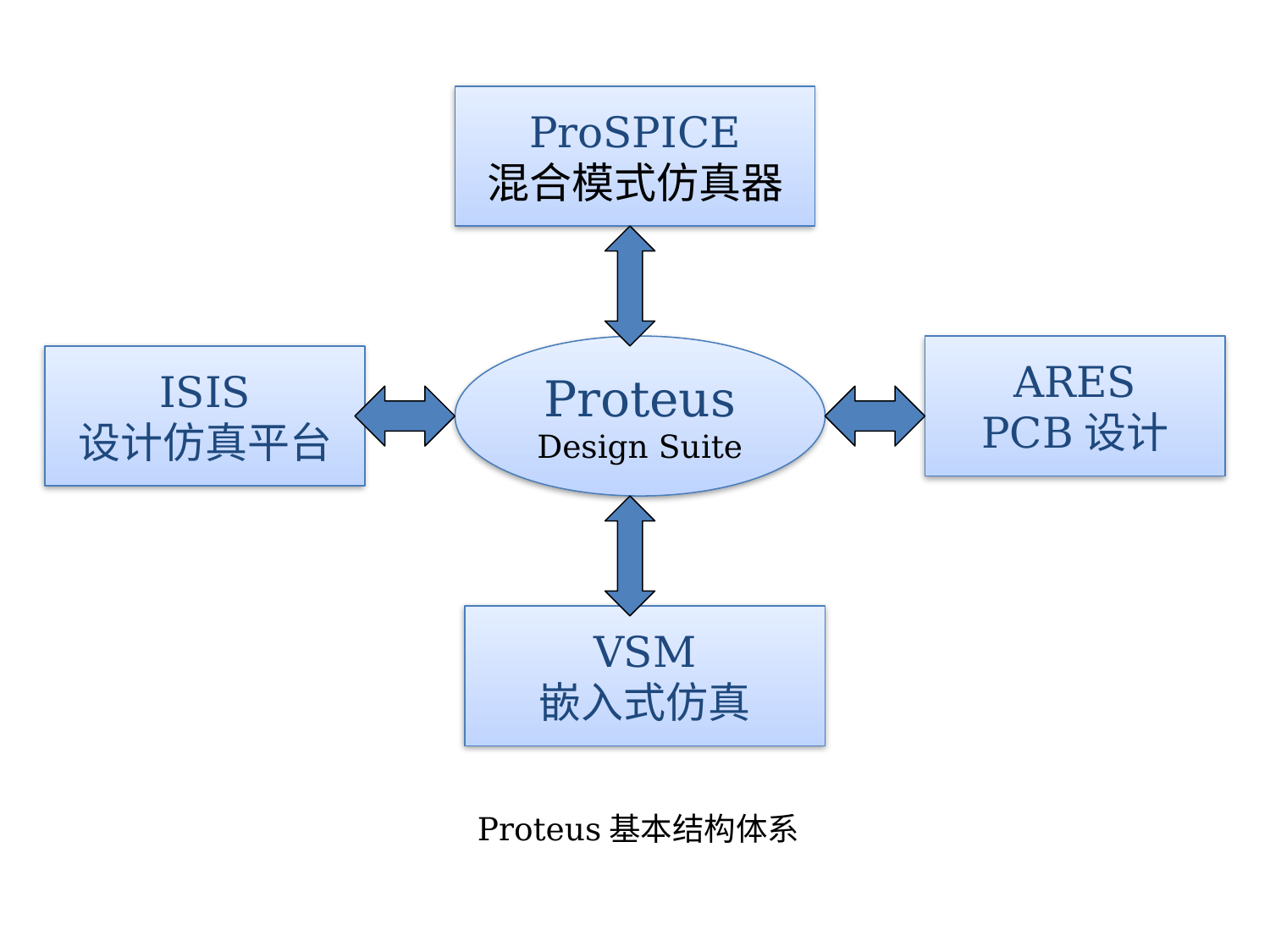

ProSPICE
混合模式仿真器

Proteus
Design Suite
ARES
PCB设计
ISIS
设计仿真平台

VSM
嵌入式仿真
Proteus基本结构体系